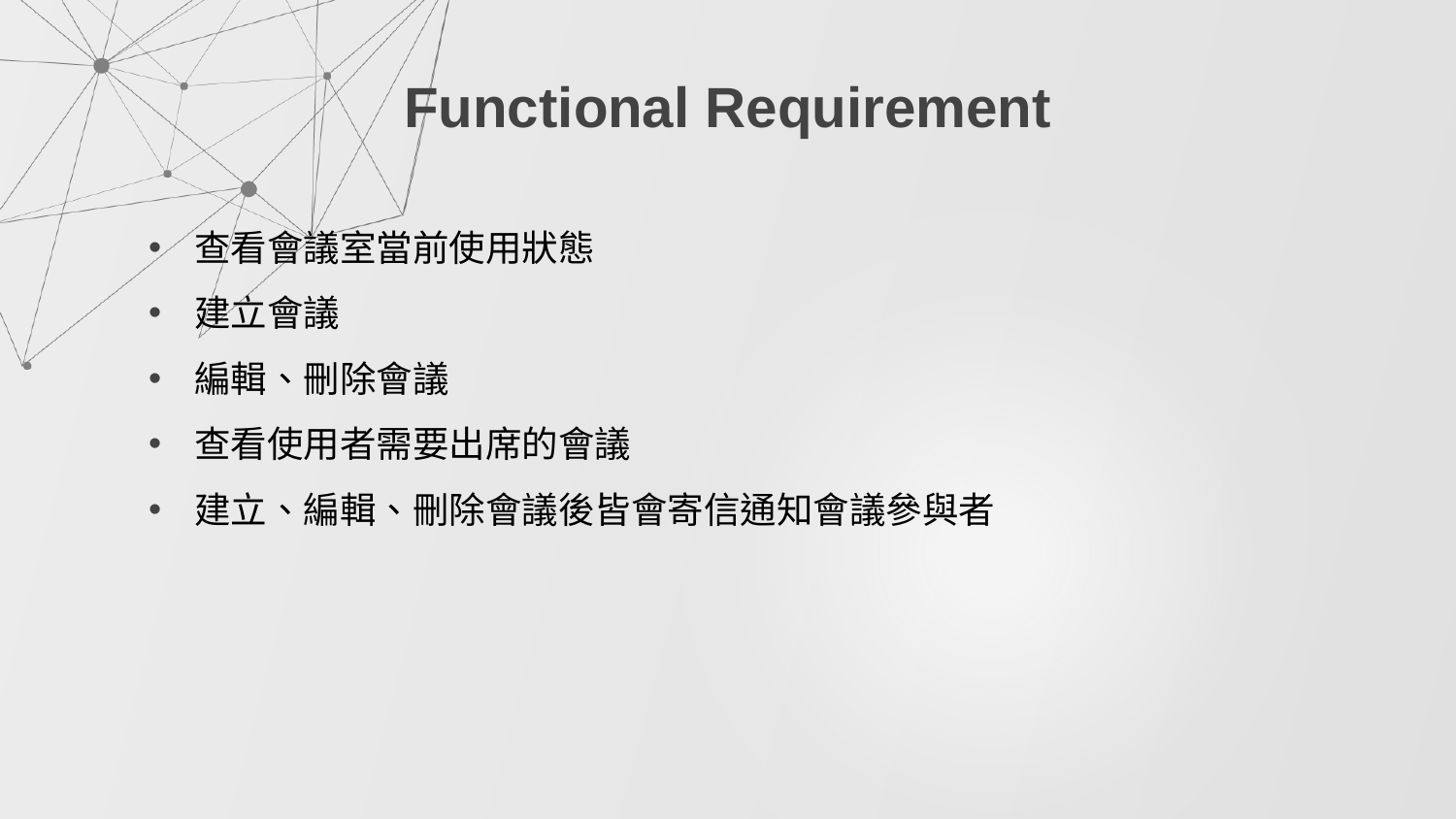

Functional Requirement
查看會議室當前使用狀態
建立會議
編輯、刪除會議
查看使用者需要出席的會議
建立、編輯、刪除會議後皆會寄信通知會議參與者